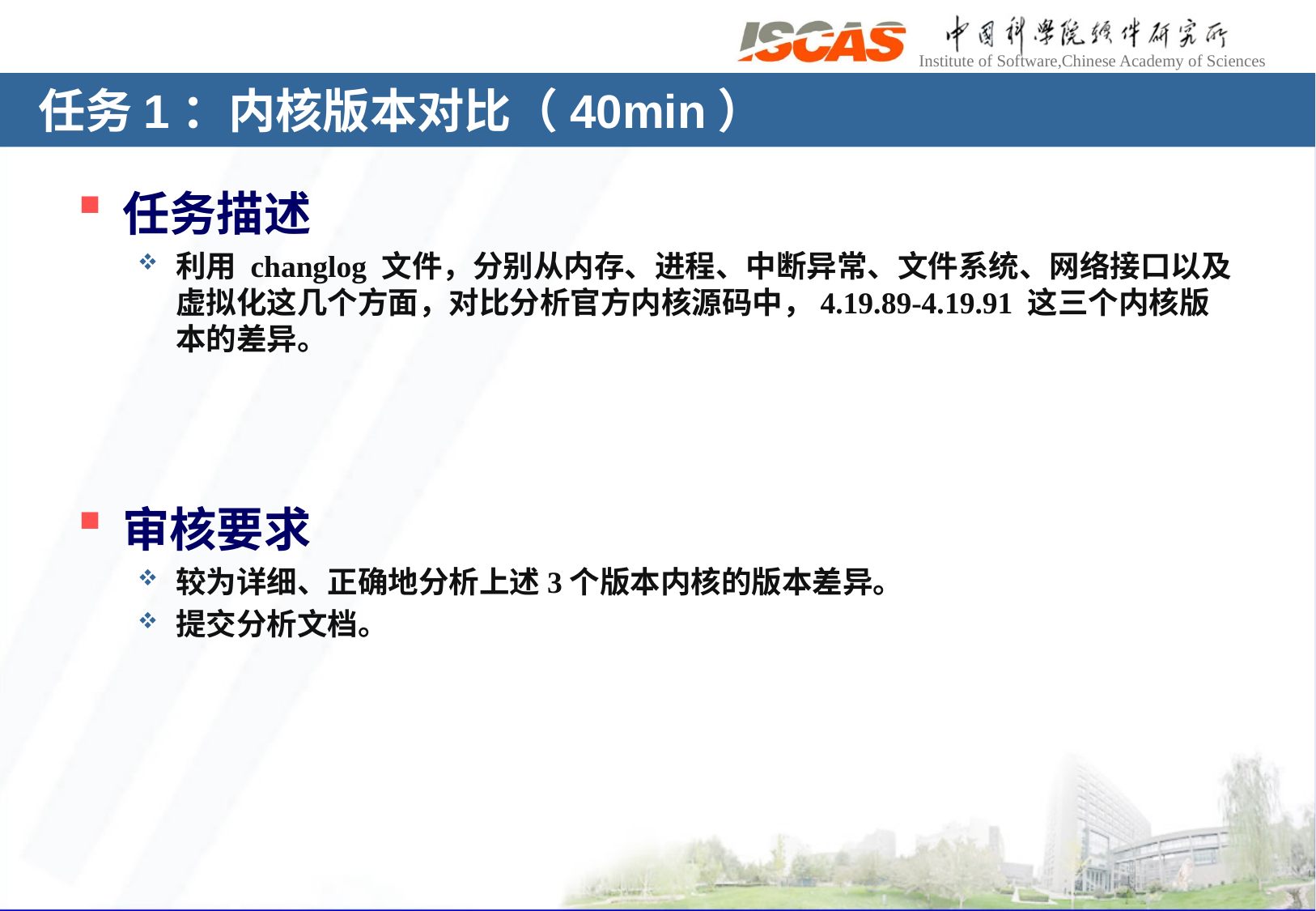

# 任务1：内核版本对比（40min）
任务描述
利用 changlog 文件，分别从内存、进程、中断异常、文件系统、网络接口以及虚拟化这几个方面，对比分析官方内核源码中，4.19.89-4.19.91 这三个内核版本的差异。

审核要求
较为详细、正确地分析上述3个版本内核的版本差异。
提交分析文档。